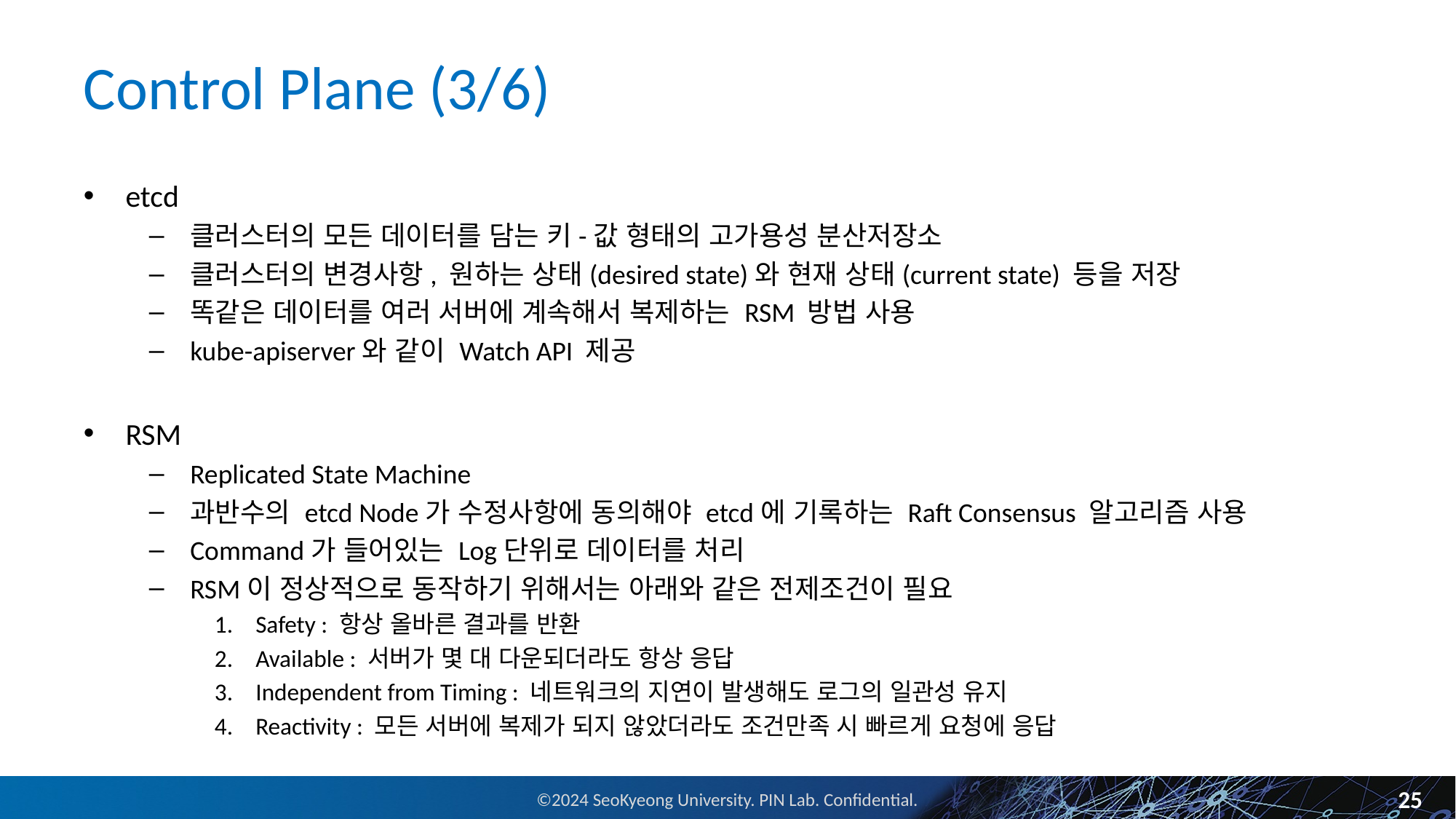

# Control Plane (3/6)
etcd
클러스터의 모든 데이터를 담는 키-값 형태의 고가용성 분산저장소
클러스터의 변경사항, 원하는 상태(desired state)와 현재 상태(current state) 등을 저장
똑같은 데이터를 여러 서버에 계속해서 복제하는 RSM 방법 사용
kube-apiserver와 같이 Watch API 제공

RSM
Replicated State Machine
과반수의 etcd Node가 수정사항에 동의해야 etcd에 기록하는 Raft Consensus 알고리즘 사용
Command가 들어있는 Log단위로 데이터를 처리
RSM이 정상적으로 동작하기 위해서는 아래와 같은 전제조건이 필요
Safety : 항상 올바른 결과를 반환
Available : 서버가 몇 대 다운되더라도 항상 응답
Independent from Timing : 네트워크의 지연이 발생해도 로그의 일관성 유지
Reactivity : 모든 서버에 복제가 되지 않았더라도 조건만족 시 빠르게 요청에 응답

25